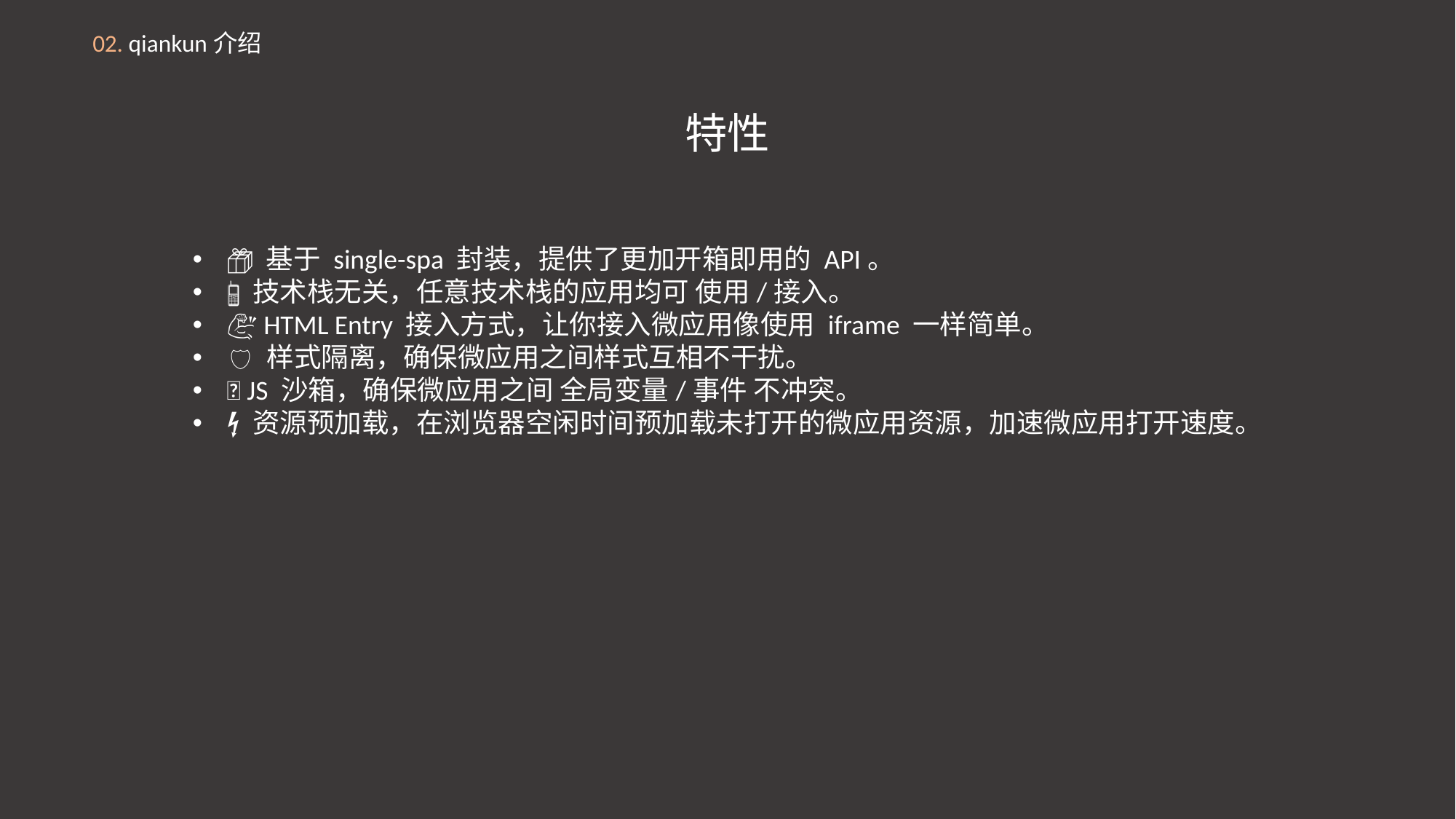

02. qiankun介绍
特性
📦 基于 single-spa 封装，提供了更加开箱即用的 API。
📱 技术栈无关，任意技术栈的应用均可 使用/接入。
💪 HTML Entry 接入方式，让你接入微应用像使用 iframe 一样简单。
🛡​ 样式隔离，确保微应用之间样式互相不干扰。
🧳 JS 沙箱，确保微应用之间 全局变量/事件 不冲突。
⚡️ 资源预加载，在浏览器空闲时间预加载未打开的微应用资源，加速微应用打开速度。